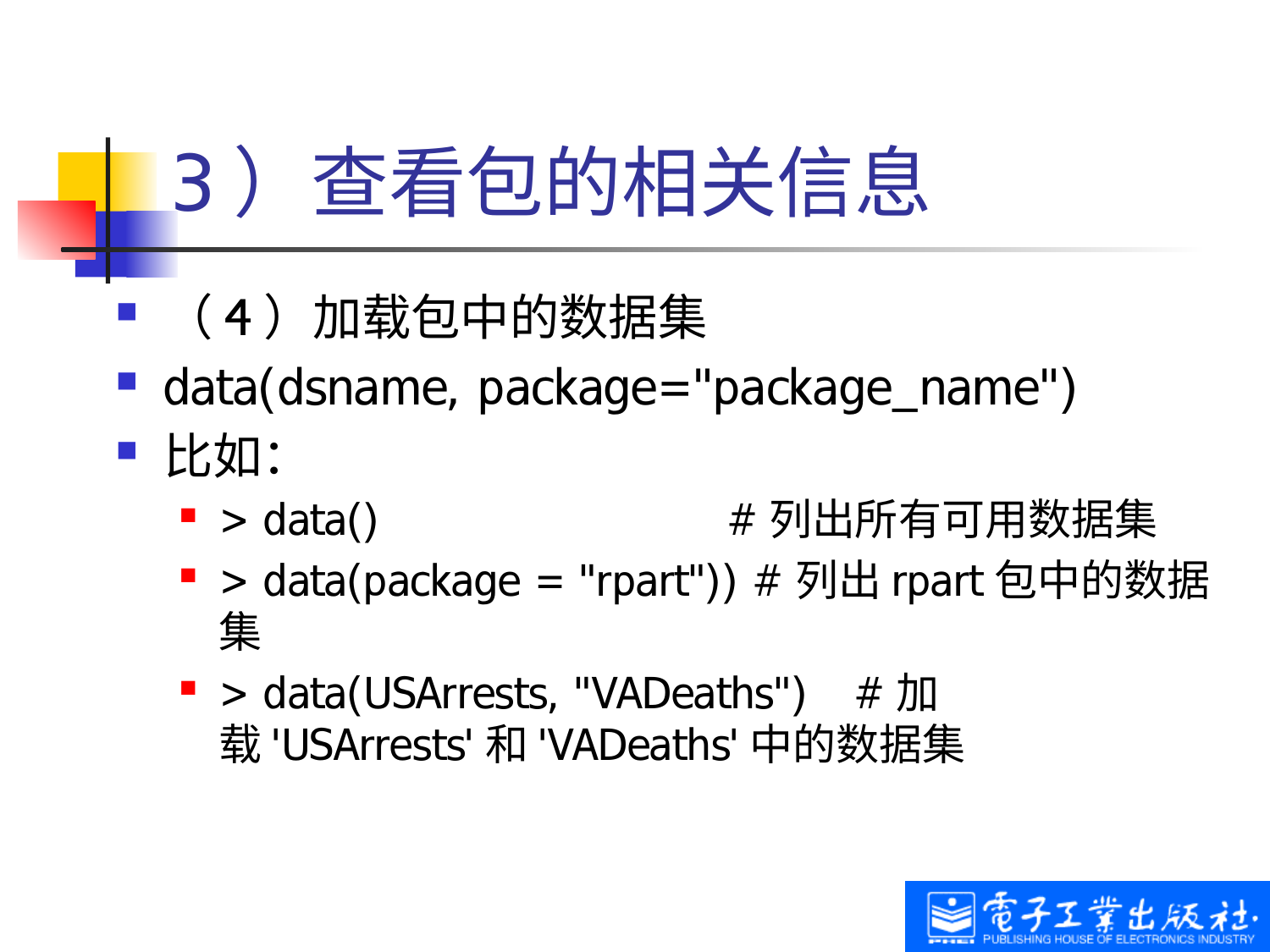

# 3）查看包的相关信息
（4）加载包中的数据集
data(dsname, package="package_name")
比如：
> data() 			#列出所有可用数据集
> data(package = "rpart")) #列出rpart包中的数据集
> data(USArrests, "VADeaths") 	#加载'USArrests'和'VADeaths'中的数据集